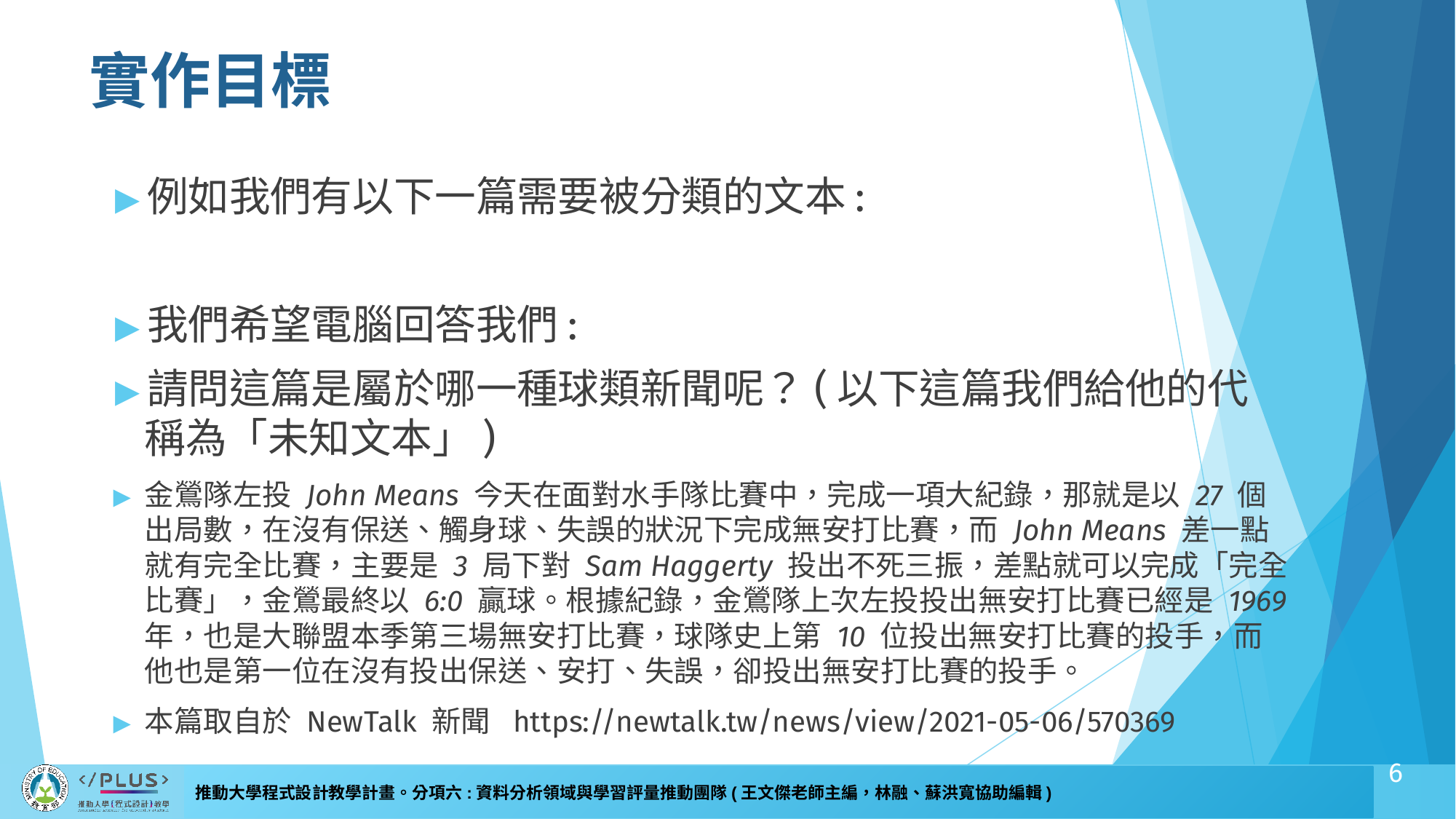

# 實作目標
例如我們有以下一篇需要被分類的文本:

我們希望電腦回答我們:
請問這篇是屬於哪一種球類新聞呢？(以下這篇我們給他的代稱為「未知文本」)
金鶯隊左投 John Means 今天在面對水手隊比賽中，完成一項大紀錄，那就是以 27 個出局數，在沒有保送、觸身球、失誤的狀況下完成無安打比賽，而 John Means 差一點就有完全比賽，主要是 3 局下對 Sam Haggerty 投出不死三振，差點就可以完成「完全比賽」，金鶯最終以 6:0 贏球。根據紀錄，金鶯隊上次左投投出無安打比賽已經是 1969 年，也是大聯盟本季第三場無安打比賽，球隊史上第 10 位投出無安打比賽的投手，而他也是第一位在沒有投出保送、安打、失誤，卻投出無安打比賽的投手。
本篇取自於 NewTalk 新聞  https://newtalk.tw/news/view/2021-05-06/570369

6